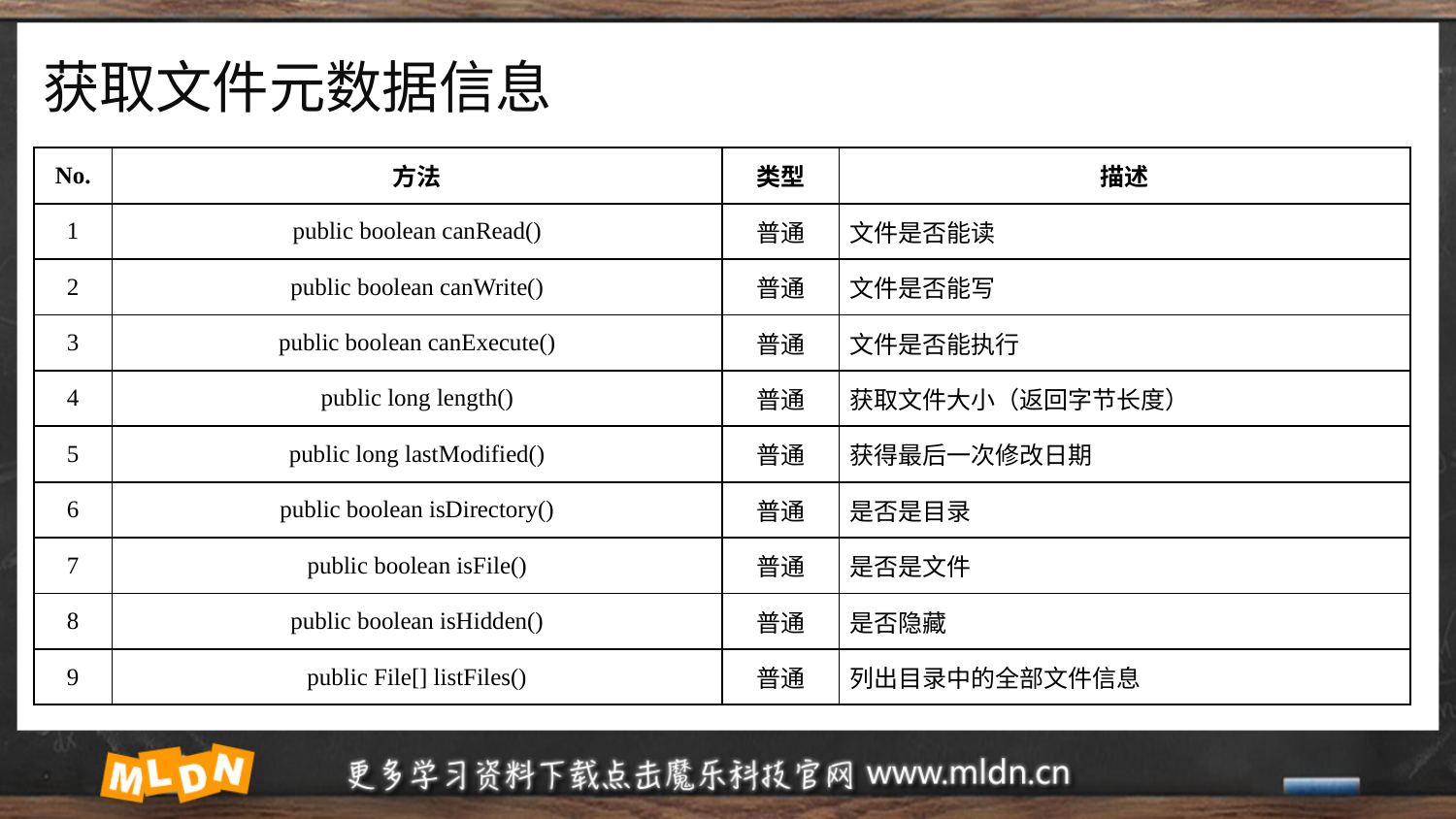

# 获取文件元数据信息
| No. | 方法 | 类型 | 描述 |
| --- | --- | --- | --- |
| 1 | public boolean canRead() | 普通 | 文件是否能读 |
| 2 | public boolean canWrite() | 普通 | 文件是否能写 |
| 3 | public boolean canExecute() | 普通 | 文件是否能执行 |
| 4 | public long length() | 普通 | 获取文件大小（返回字节长度） |
| 5 | public long lastModified() | 普通 | 获得最后一次修改日期 |
| 6 | public boolean isDirectory() | 普通 | 是否是目录 |
| 7 | public boolean isFile() | 普通 | 是否是文件 |
| 8 | public boolean isHidden() | 普通 | 是否隐藏 |
| 9 | public File[] listFiles() | 普通 | 列出目录中的全部文件信息 |